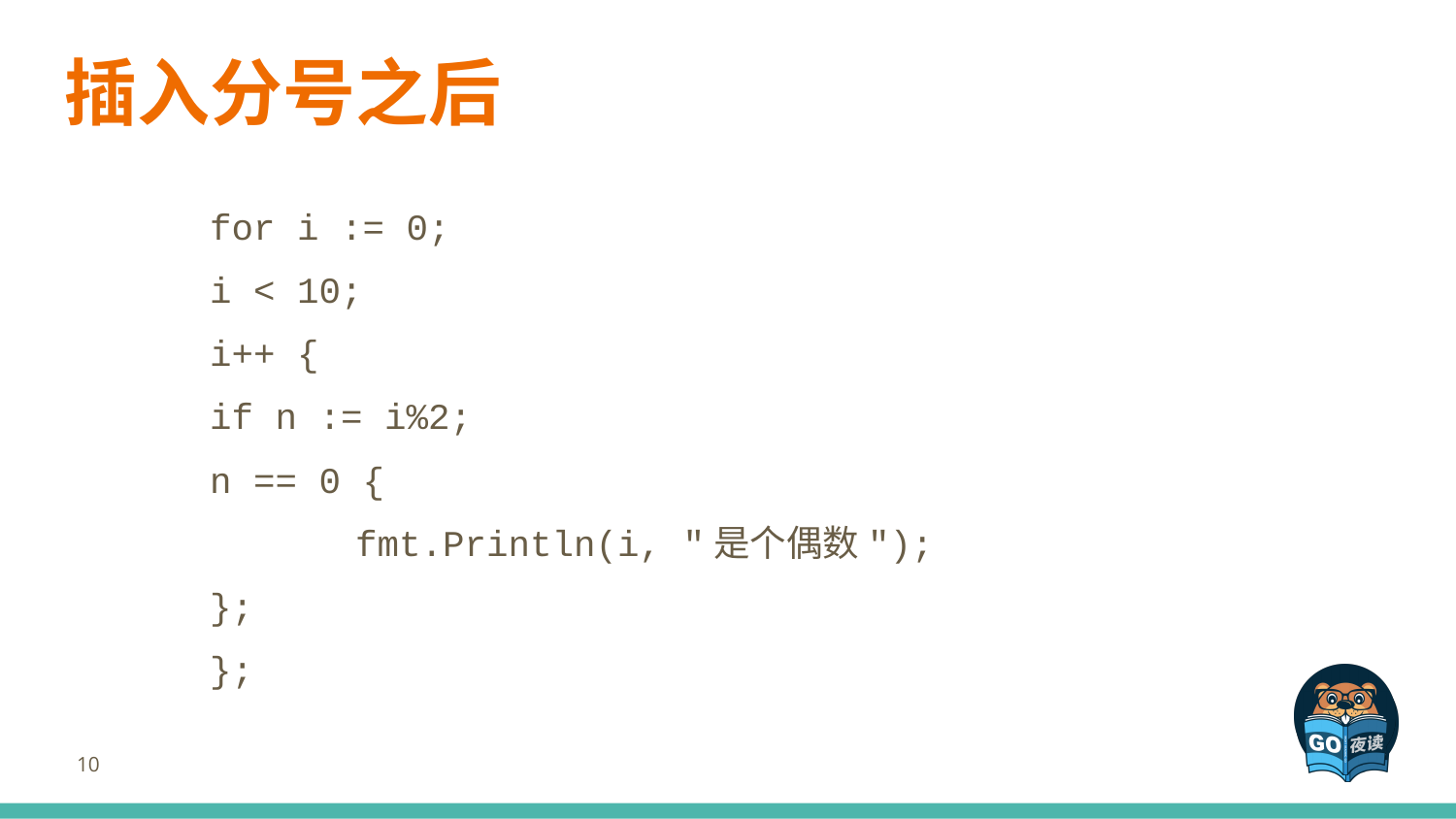

# 插入分号之后
 	for i := 0;
 	i < 10;
 	i++ {
      	if n := i%2;
      	n == 0 {
           	fmt.Println(i, "是个偶数");
      	};
 	};
10